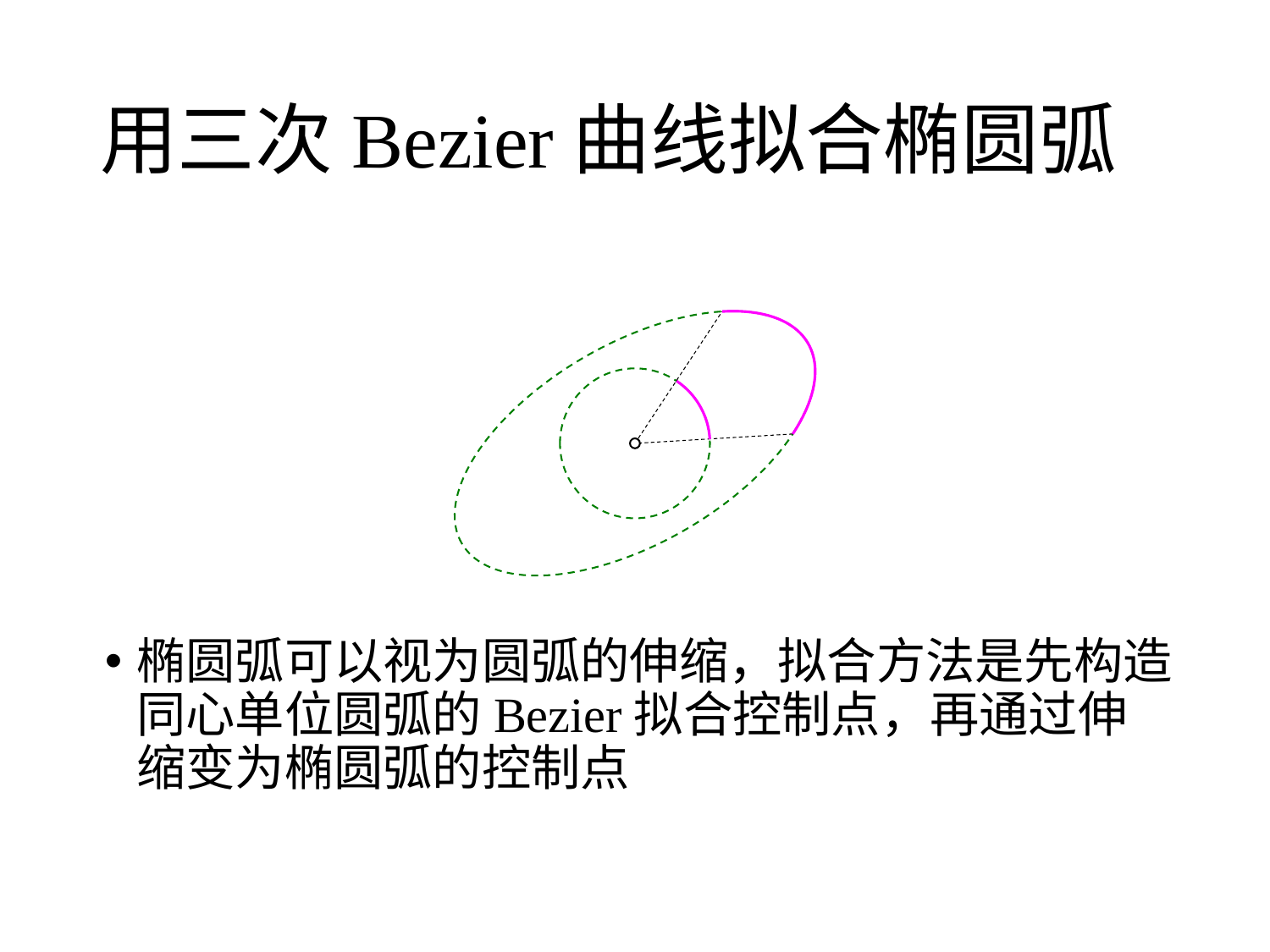

# 用三次Bezier曲线拟合椭圆弧

椭圆弧可以视为圆弧的伸缩，拟合方法是先构造同心单位圆弧的Bezier拟合控制点，再通过伸缩变为椭圆弧的控制点